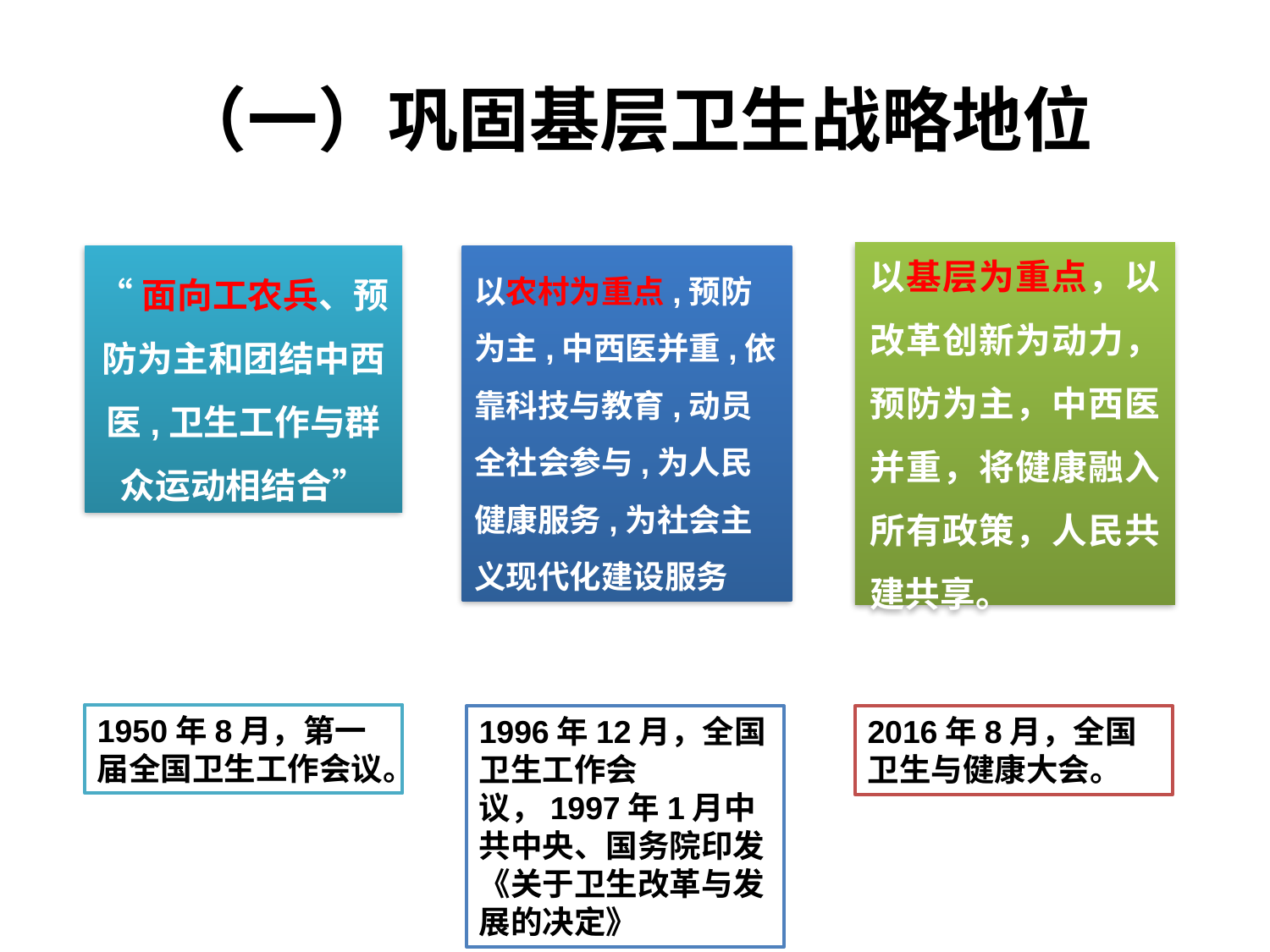

# （一）巩固基层卫生战略地位
以基层为重点，以改革创新为动力，预防为主，中西医并重，将健康融入所有政策，人民共建共享。
“面向工农兵、预防为主和团结中西医,卫生工作与群众运动相结合”
以农村为重点,预防为主,中西医并重,依靠科技与教育,动员全社会参与,为人民健康服务,为社会主义现代化建设服务
1950年8月，第一届全国卫生工作会议。
1996年12月，全国卫生工作会议，1997年1月中共中央、国务院印发《关于卫生改革与发展的决定》
2016年8月，全国卫生与健康大会。